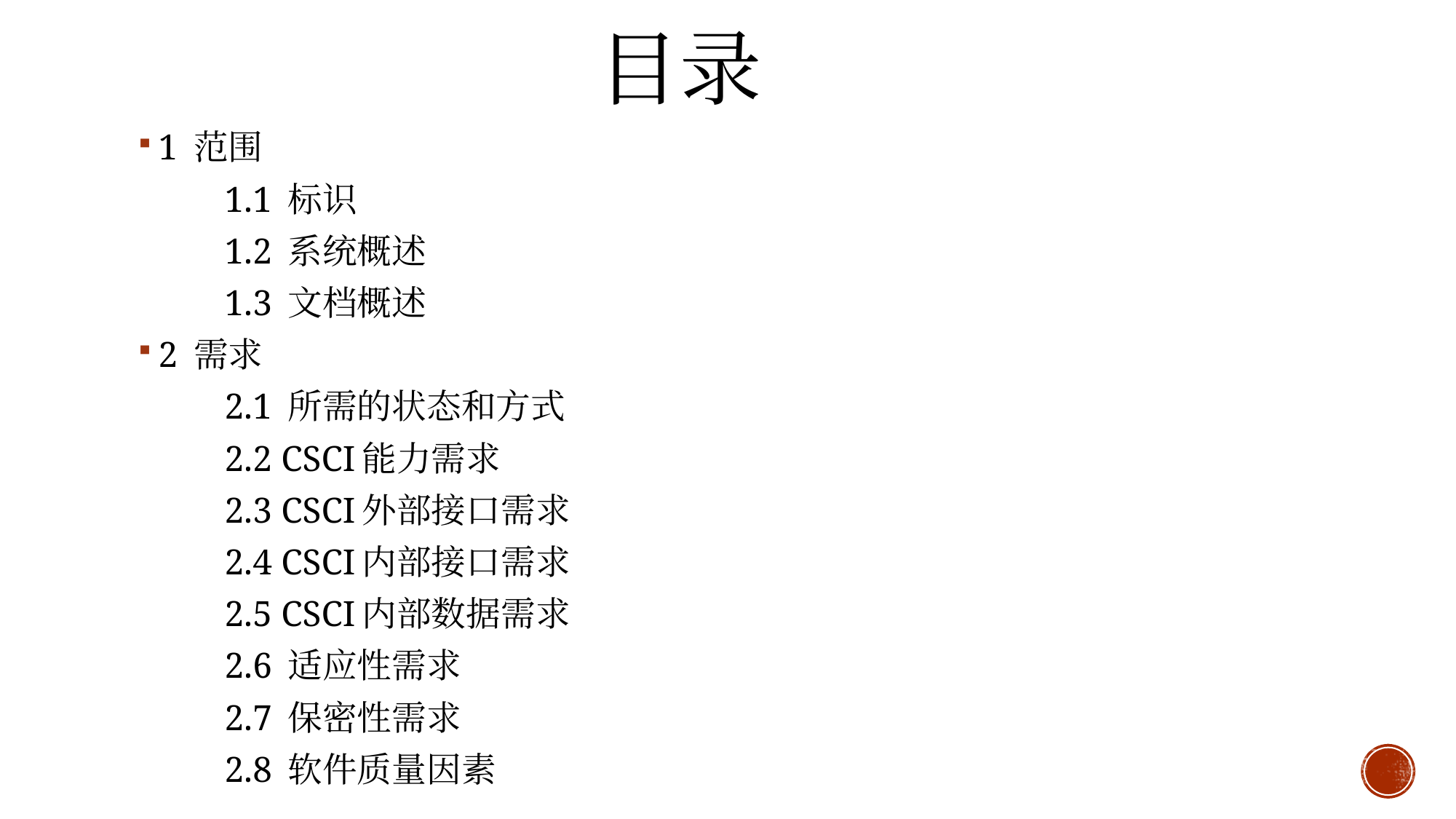

# 目录
1 范围
	1.1 标识
	1.2 系统概述
	1.3 文档概述
2 需求
	2.1 所需的状态和方式
 	2.2 CSCI能力需求
	2.3 CSCI外部接口需求
	2.4 CSCI内部接口需求
	2.5 CSCI内部数据需求
	2.6 适应性需求
	2.7 保密性需求
	2.8 软件质量因素